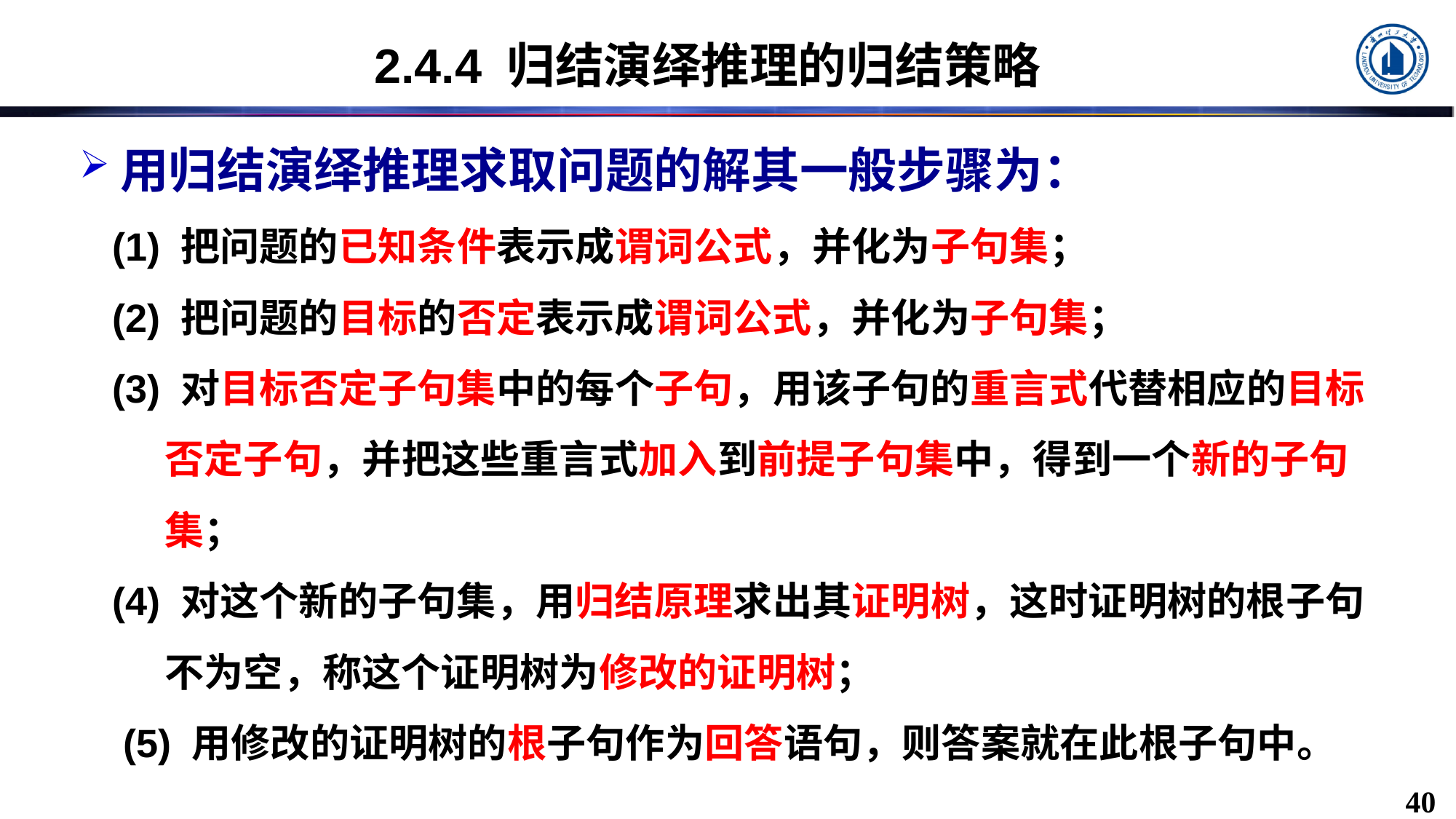

# 2.4.4 归结演绎推理的归结策略
用归结演绎推理求取问题的解其一般步骤为：
(1) 把问题的已知条件表示成谓词公式，并化为子句集；
(2) 把问题的目标的否定表示成谓词公式，并化为子句集；
(3) 对目标否定子句集中的每个子句，用该子句的重言式代替相应的目标否定子句，并把这些重言式加入到前提子句集中，得到一个新的子句集；
(4) 对这个新的子句集，用归结原理求出其证明树，这时证明树的根子句不为空，称这个证明树为修改的证明树；
 (5) 用修改的证明树的根子句作为回答语句，则答案就在此根子句中。
40